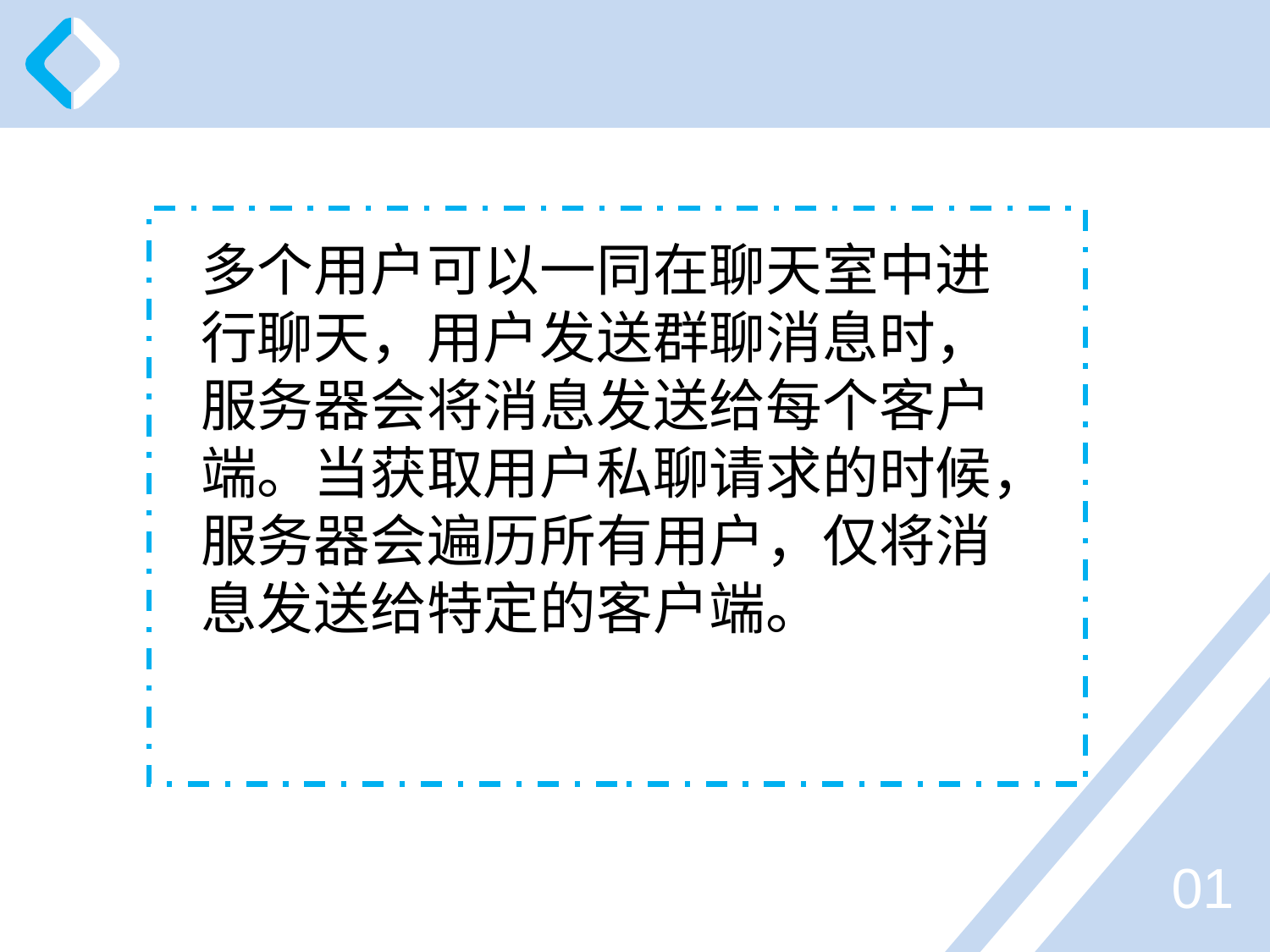

多个用户可以一同在聊天室中进行聊天，用户发送群聊消息时，服务器会将消息发送给每个客户端。当获取用户私聊请求的时候，服务器会遍历所有用户，仅将消息发送给特定的客户端。

01